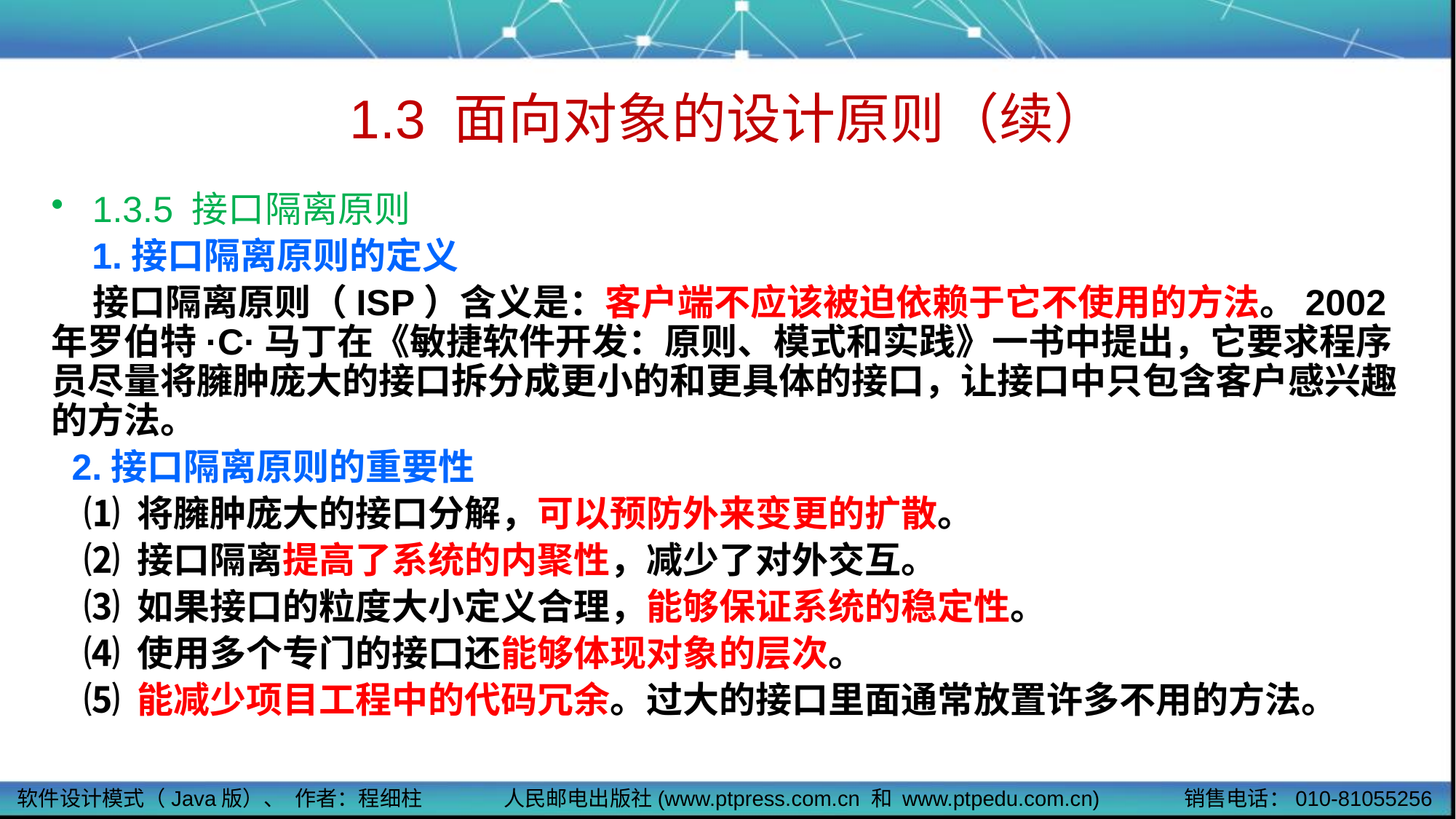

# 1.3 面向对象的设计原则（续）
1.3.5 接口隔离原则
    1.接口隔离原则的定义
    接口隔离原则（ISP）含义是：客户端不应该被迫依赖于它不使用的方法。2002年罗伯特·C·马丁在《敏捷软件开发：原则、模式和实践》一书中提出，它要求程序员尽量将臃肿庞大的接口拆分成更小的和更具体的接口，让接口中只包含客户感兴趣的方法。
  2.接口隔离原则的重要性
    ⑴ 将臃肿庞大的接口分解，可以预防外来变更的扩散。
    ⑵ 接口隔离提高了系统的内聚性，减少了对外交互。
    ⑶ 如果接口的粒度大小定义合理，能够保证系统的稳定性。
    ⑷ 使用多个专门的接口还能够体现对象的层次。
    ⑸ 能减少项目工程中的代码冗余。过大的接口里面通常放置许多不用的方法。
软件设计模式（Java版）、  作者：程细柱
人民邮电出版社(www.ptpress.com.cn 和 www.ptpedu.com.cn)
销售电话：010-81055256